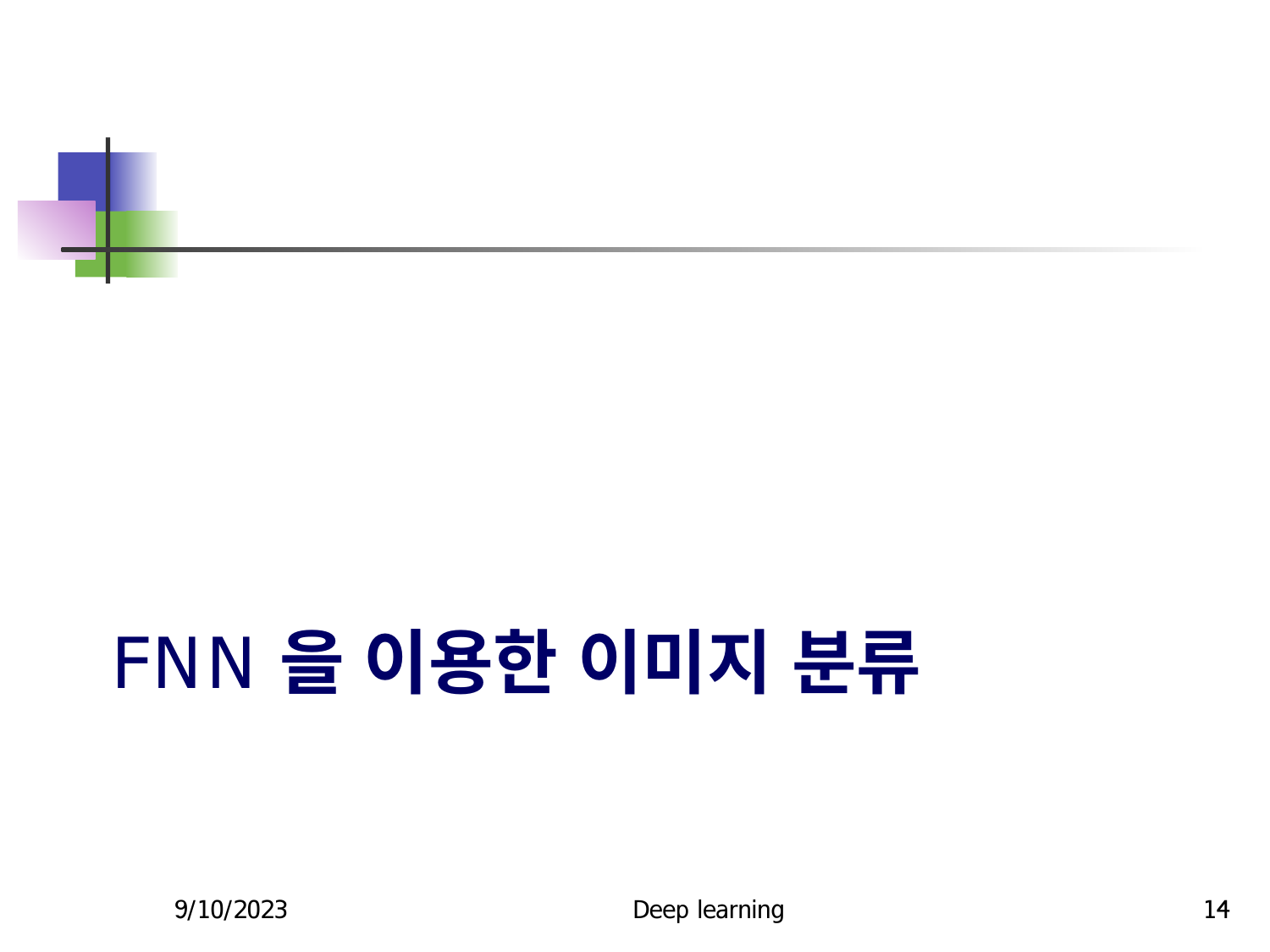

# FNN을 이용한 이미지 분류
9/10/2023
Deep learning
14